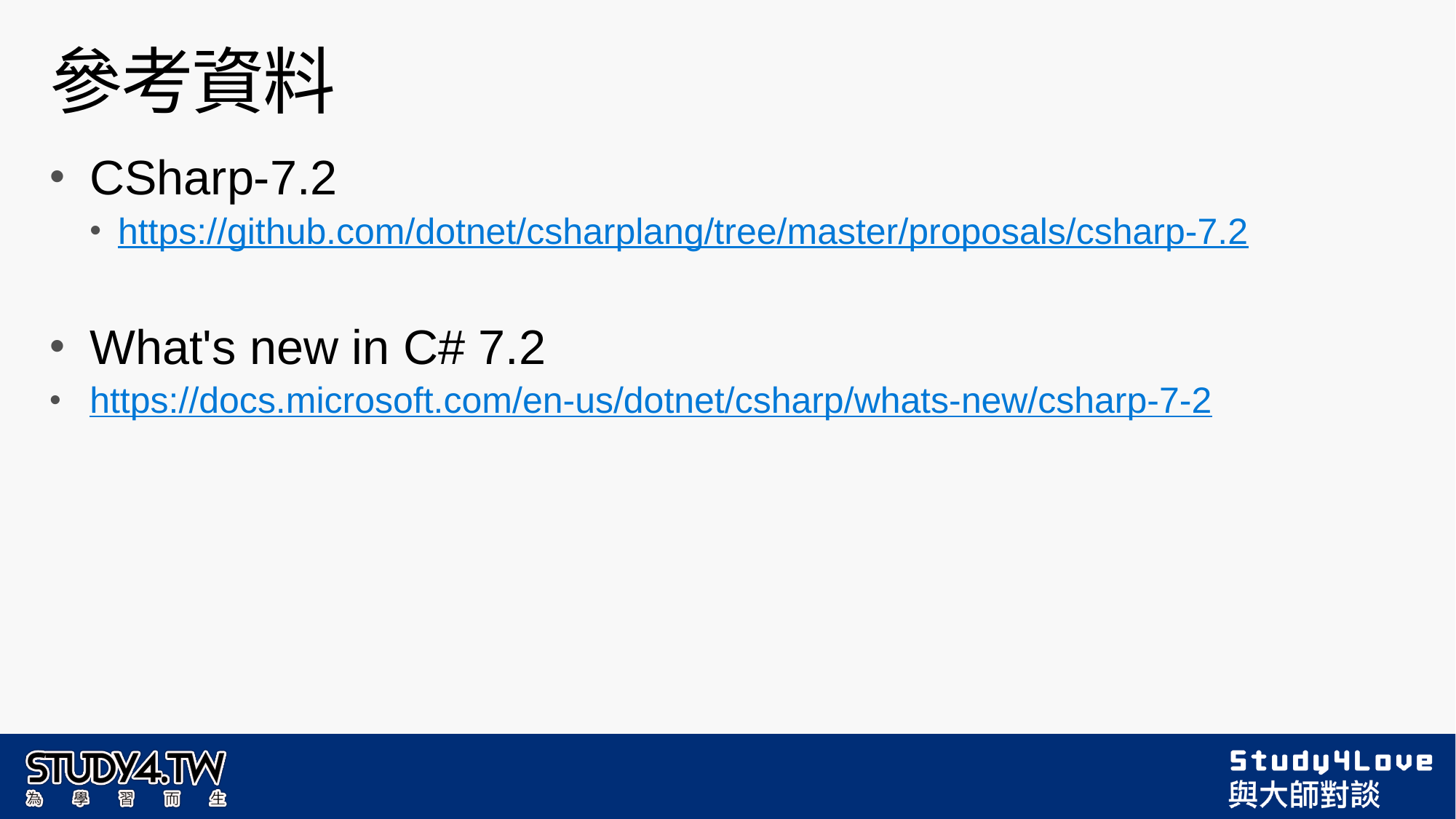

# 參考資料
CSharp-7.2
https://github.com/dotnet/csharplang/tree/master/proposals/csharp-7.2

What's new in C# 7.2
https://docs.microsoft.com/en-us/dotnet/csharp/whats-new/csharp-7-2